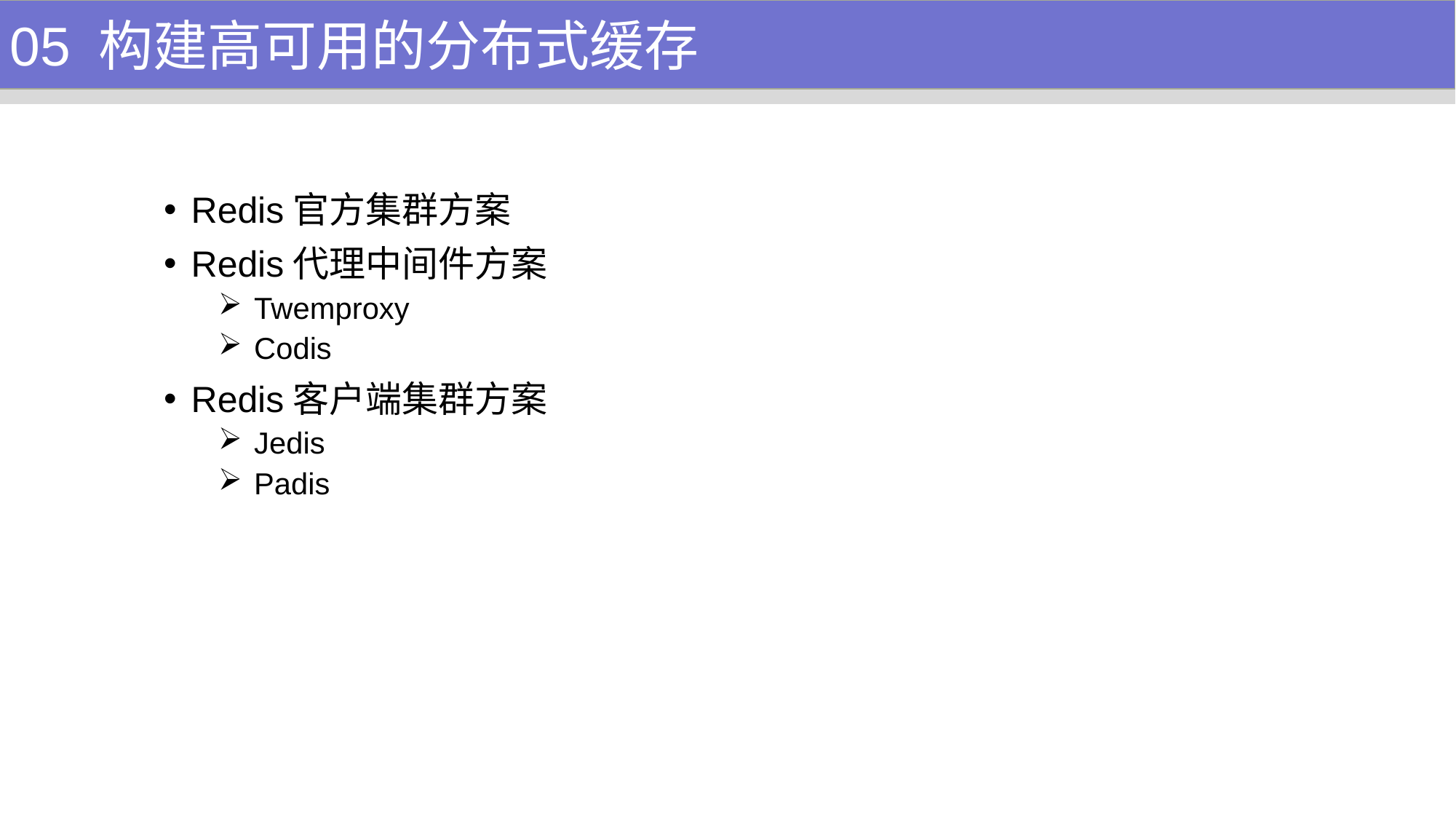

1、功能介绍
05 构建高可用的分布式缓存
Redis官方集群方案
Redis代理中间件方案
 Twemproxy
 Codis
Redis客户端集群方案
 Jedis
 Padis